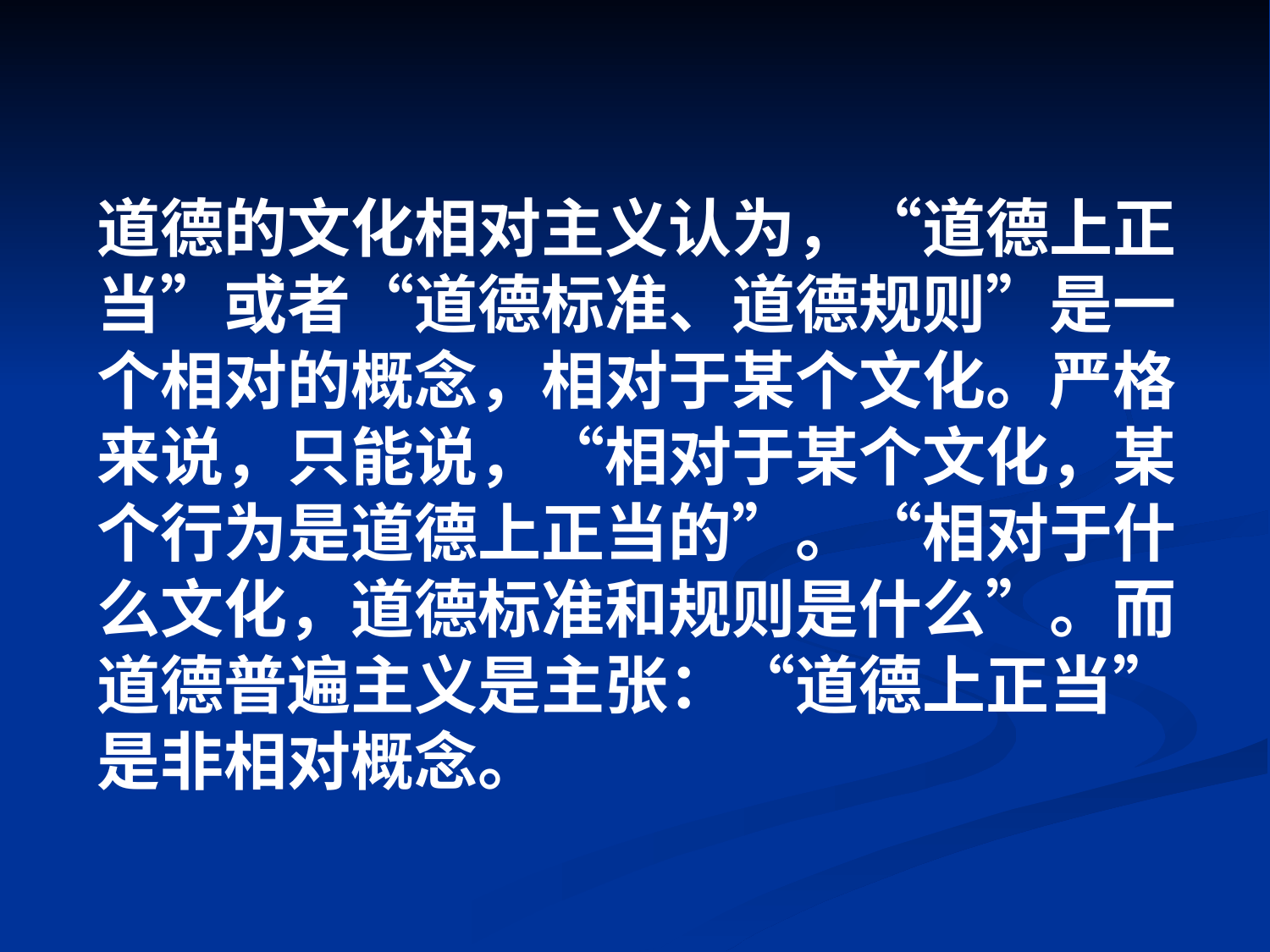

道德的文化相对主义认为，“道德上正当”或者“道德标准、道德规则”是一个相对的概念，相对于某个文化。严格来说，只能说，“相对于某个文化，某个行为是道德上正当的”。“相对于什么文化，道德标准和规则是什么”。而道德普遍主义是主张：“道德上正当”是非相对概念。